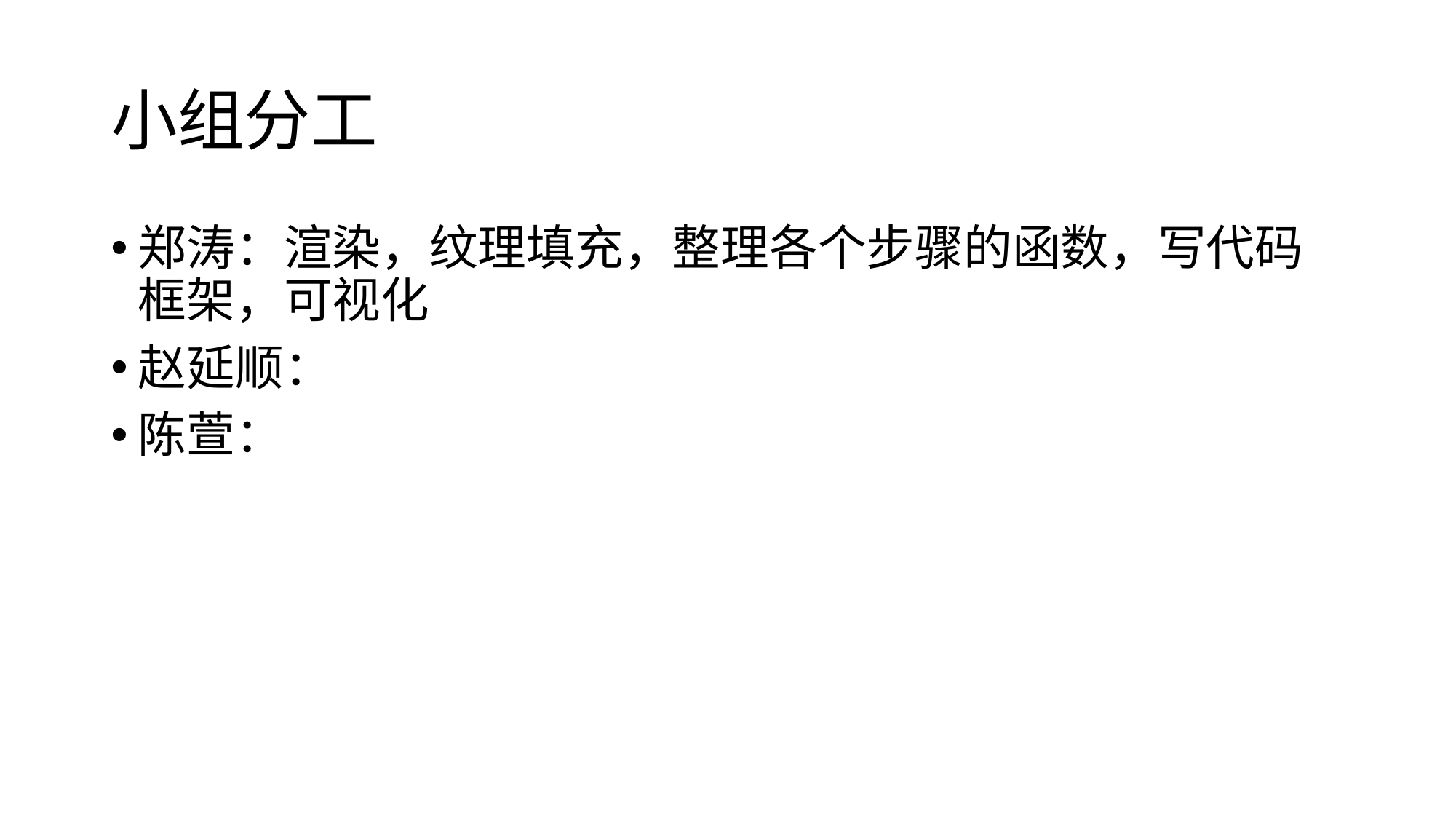

# 小组分工
郑涛：渲染，纹理填充，整理各个步骤的函数，写代码框架，可视化
赵延顺：
陈萱：